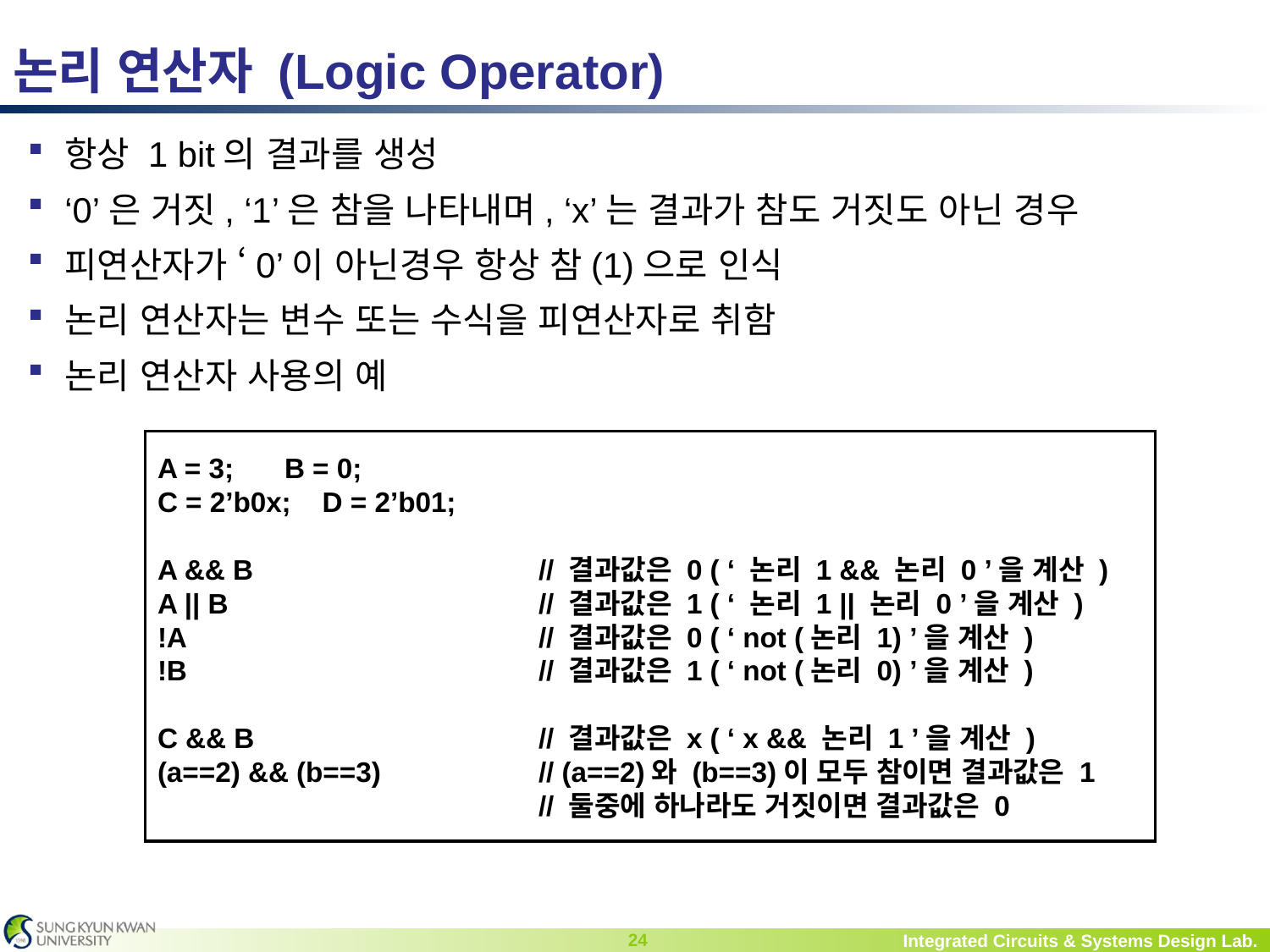

# 논리 연산자 (Logic Operator)
항상 1 bit의 결과를 생성
‘0’은 거짓, ‘1’은 참을 나타내며, ‘x’는 결과가 참도 거짓도 아닌 경우
피연산자가 ‘0’이 아닌경우 항상 참(1)으로 인식
논리 연산자는 변수 또는 수식을 피연산자로 취함
논리 연산자 사용의 예

A = 3;	B = 0;
C = 2’b0x;    D = 2’b01;

A && B		    	// 결과값은 0 ( ‘ 논리 1 && 논리 0 ’을 계산 )
A || B		     	// 결과값은 1 ( ‘ 논리 1 || 논리 0 ’을 계산 )
!A	            		// 결과값은 0 ( ‘ not (논리 1) ’을 계산 )
!B		   	// 결과값은 1 ( ‘ not (논리 0) ’을 계산 )

C && B		   	// 결과값은 x ( ‘ x && 논리 1 ’을 계산 )
(a==2) && (b==3)     	// (a==2)와 (b==3)이 모두 참이면 결과값은 1
  		      	// 둘중에 하나라도 거짓이면 결과값은 0